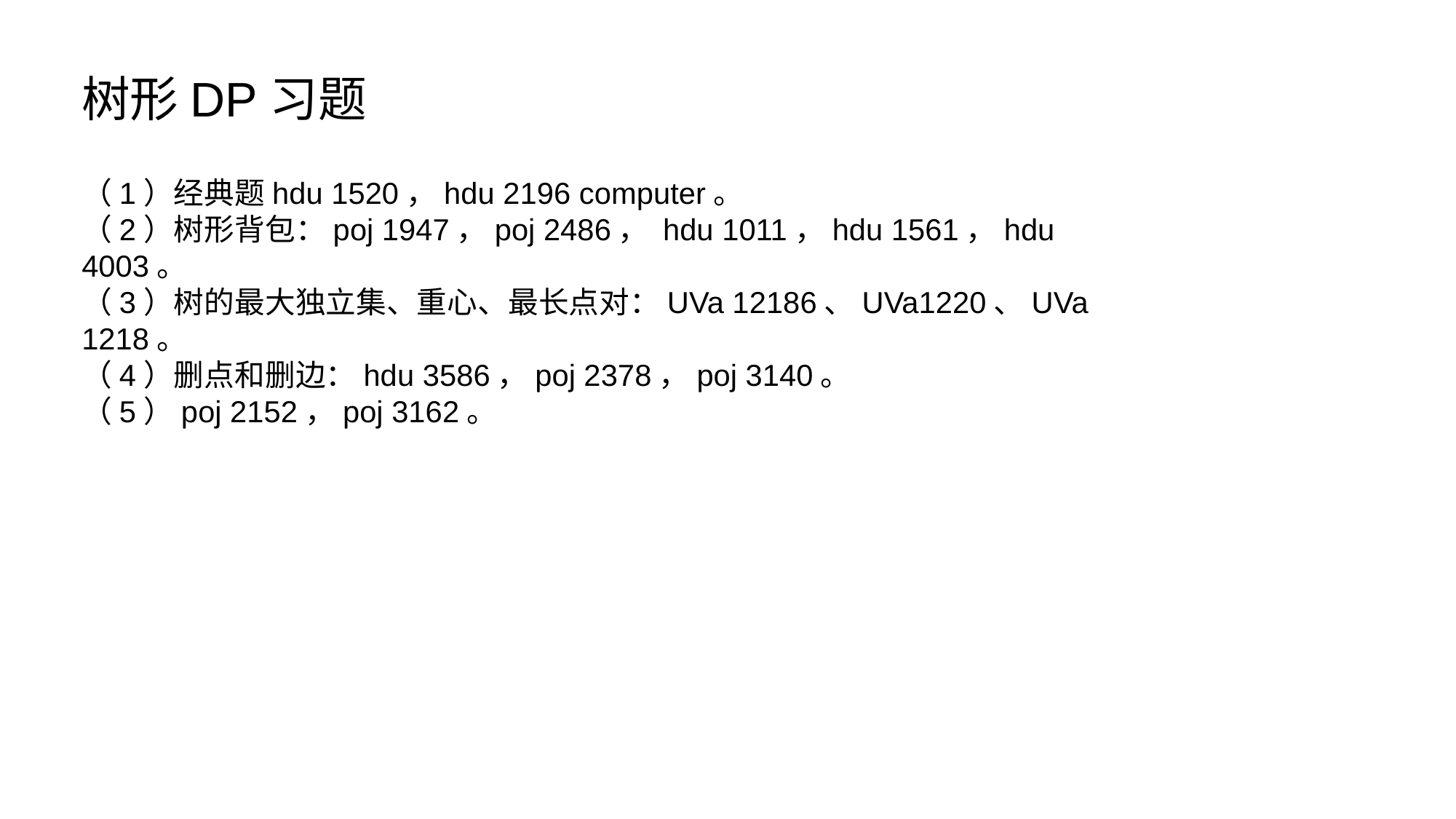

# 树形DP习题
（1）经典题hdu 1520，hdu 2196 computer。
（2）树形背包：poj 1947，poj 2486， hdu 1011，hdu 1561，hdu 4003。
（3）树的最大独立集、重心、最长点对：UVa 12186、UVa1220、UVa 1218。
（4）删点和删边：hdu 3586，poj 2378，poj 3140。
（5）poj 2152，poj 3162。